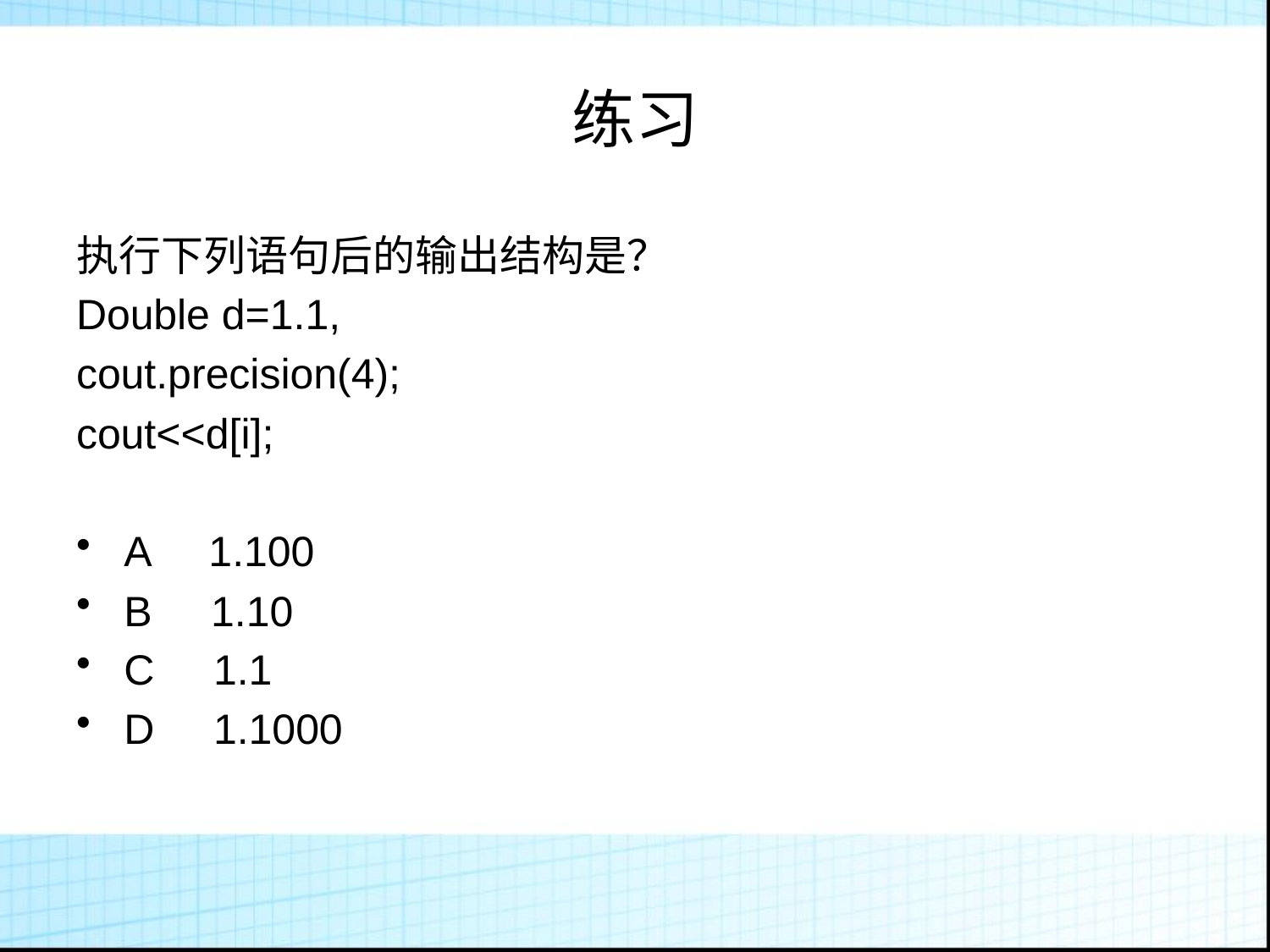

# 练习
执行下列语句后的输出结构是？
Double d=1.1,
cout.precision(4);
cout<<d[i];

A     1.100
B     1.10
C     1.1
D     1.1000